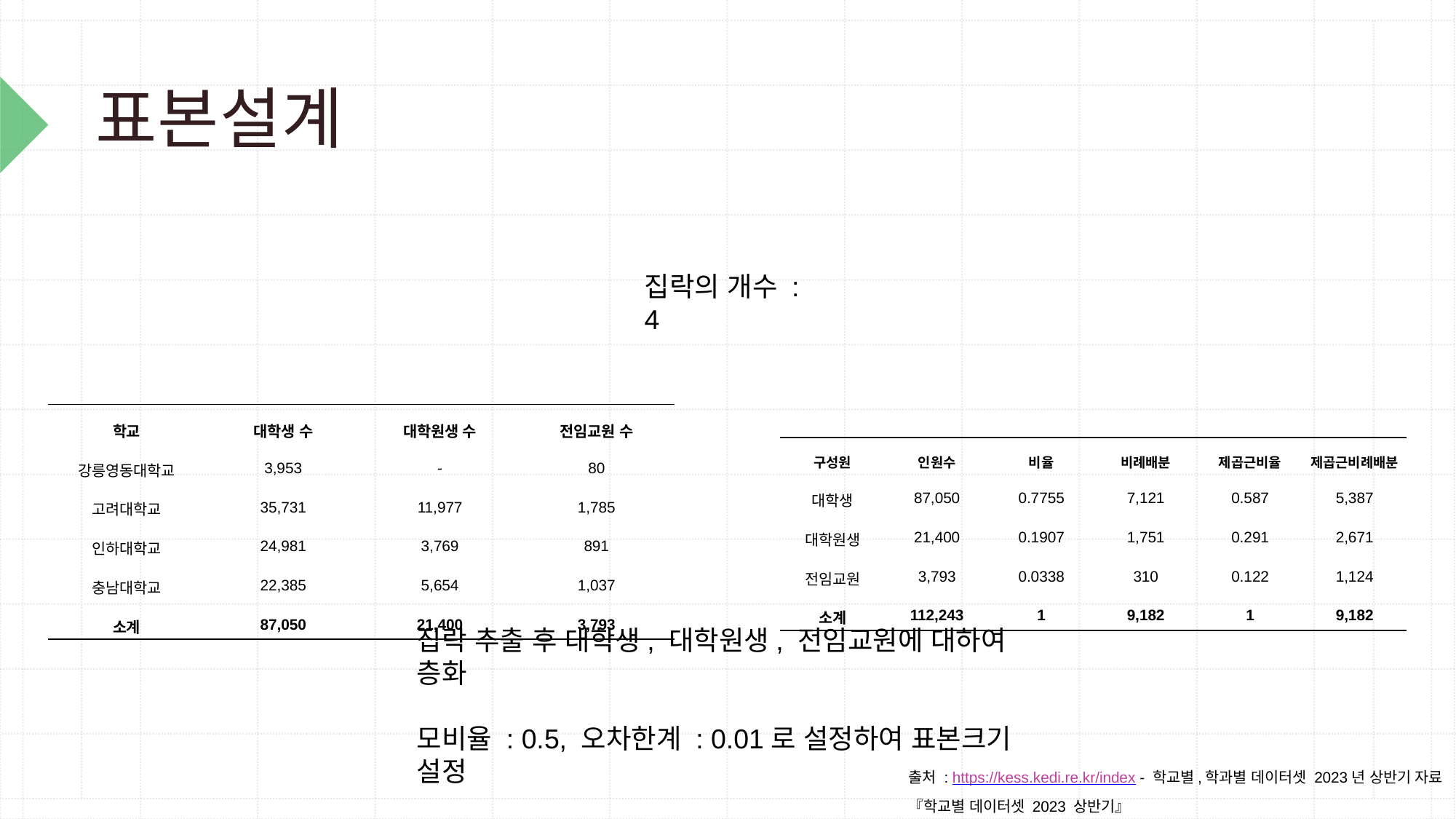

# 표본설계
집락의 개수 : 4
| 학교 | 대학생 수 | 대학원생 수 | 전임교원 수 |
| --- | --- | --- | --- |
| 강릉영동대학교 | 3,953 | - | 80 |
| 고려대학교 | 35,731 | 11,977 | 1,785 |
| 인하대학교 | 24,981 | 3,769 | 891 |
| 충남대학교 | 22,385 | 5,654 | 1,037 |
| 소계 | 87,050 | 21,400 | 3,793 |
| 구성원 | 인원수 | 비율 | 비례배분 | 제곱근비율 | 제곱근비례배분 |
| --- | --- | --- | --- | --- | --- |
| 대학생 | 87,050 | 0.7755 | 7,121 | 0.587 | 5,387 |
| 대학원생 | 21,400 | 0.1907 | 1,751 | 0.291 | 2,671 |
| 전임교원 | 3,793 | 0.0338 | 310 | 0.122 | 1,124 |
| 소계 | 112,243 | 1 | 9,182 | 1 | 9,182 |
집락 추출 후 대학생, 대학원생, 전임교원에 대하여 층화

모비율 : 0.5, 오차한계 : 0.01로 설정하여 표본크기 설정

제곱근비례배분이 합리적이라 판단
출처 : https://kess.kedi.re.kr/index - 학교별,학과별 데이터셋 2023년 상반기 자료
『학교별 데이터셋 2023 상반기』